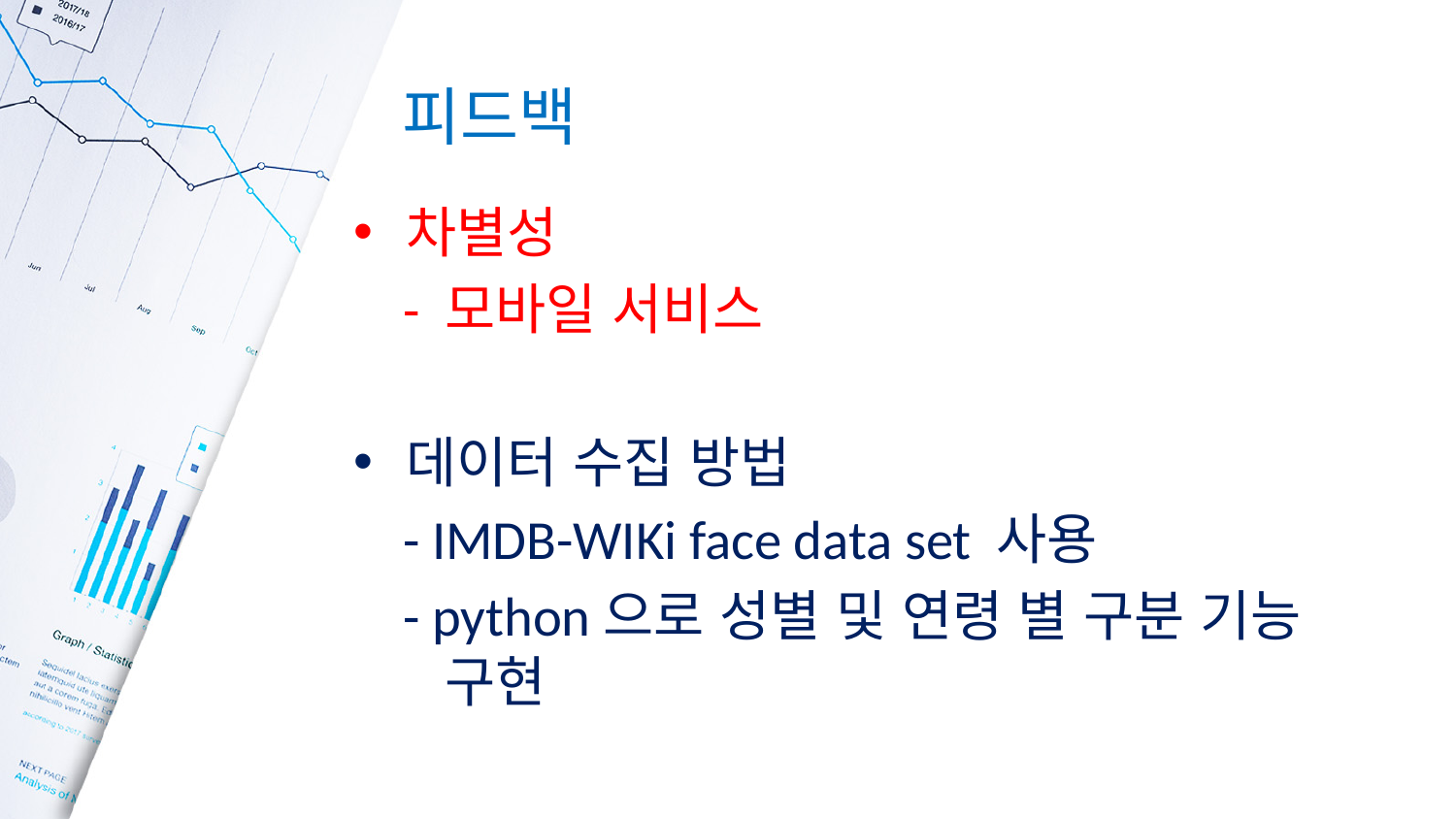

# 피드백
차별성
    - 모바일 서비스

데이터 수집 방법
    - IMDB-WIKi face data set 사용
    - python으로 성별 및 연령 별 구분 기능
      구현